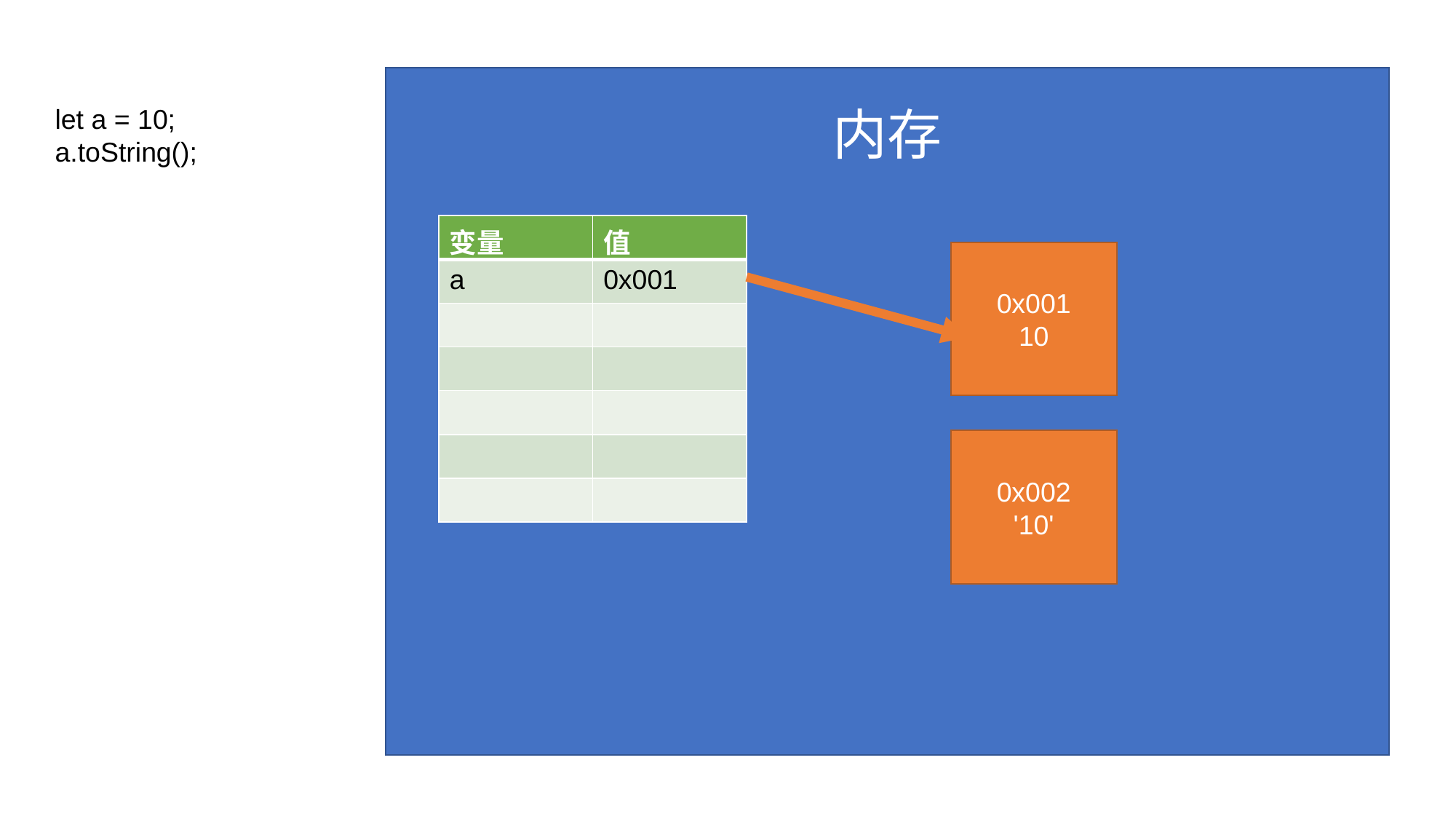

内存

let a = 10;
a.toString();
| 变量 | 值 |
| --- | --- |
| a | 0x001 |
|  |  |
|  |  |
|  |  |
|  |  |
|  |  |
0x001
10
0x002
'10'